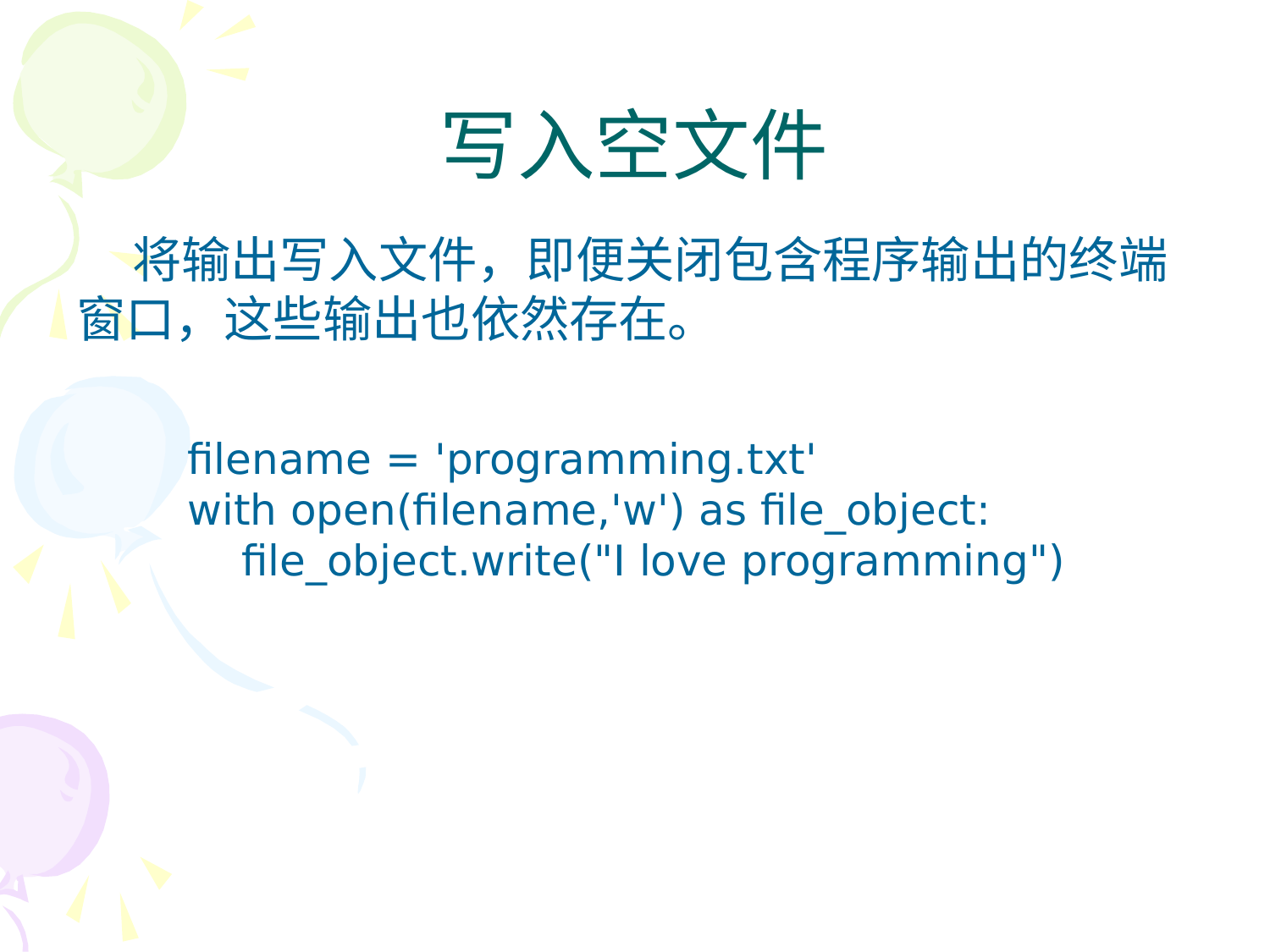

# 写入空文件
    将输出写入文件，即便关闭包含程序输出的终端窗口，这些输出也依然存在。
filename = 'programming.txt'
with open(filename,'w') as file_object:
    file_object.write("I love programming")